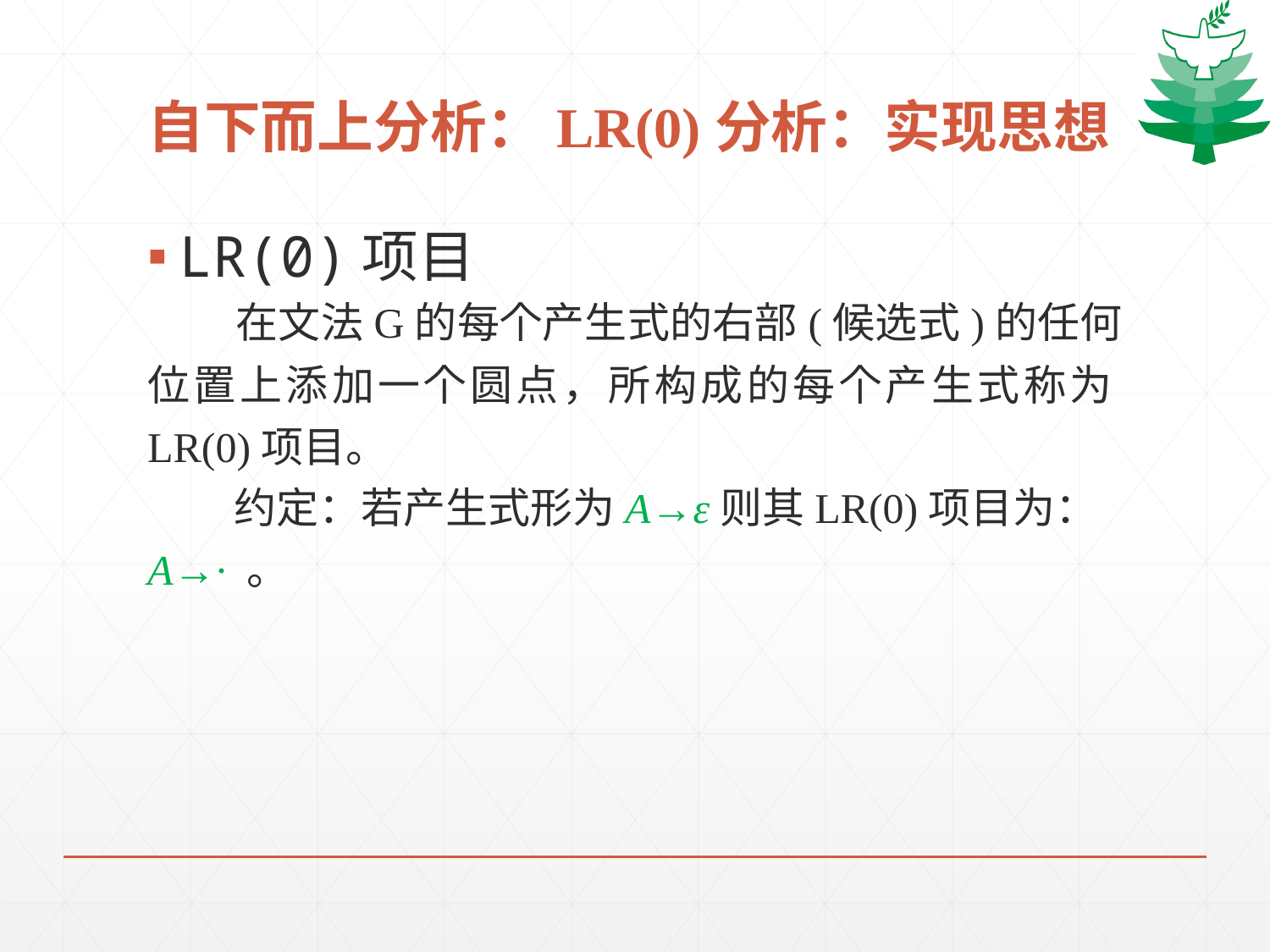

# 自下而上分析：LR(0)分析：实现思想
LR(0)项目
        在文法G的每个产生式的右部(候选式)的任何位置上添加一个圆点，所构成的每个产生式称为LR(0)项目。
        约定：若产生式形为A→ε则其LR(0)项目为：A→· 。